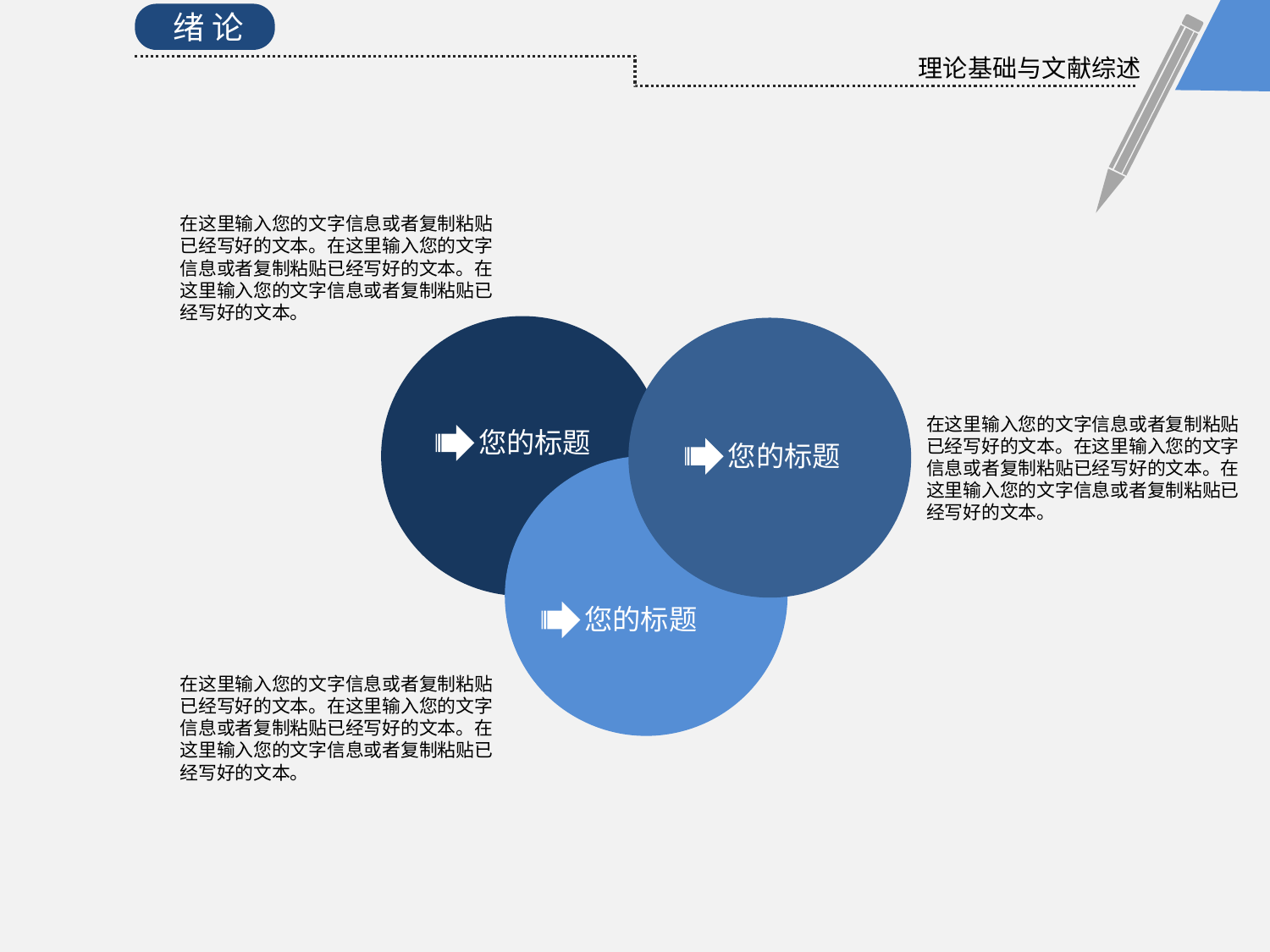

绪 论

理论基础与文献综述
在这里输入您的文字信息或者复制粘贴
已经写好的文本。在这里输入您的文字
信息或者复制粘贴已经写好的文本。在
这里输入您的文字信息或者复制粘贴已
经写好的文本。

在这里输入您的文字信息或者复制粘贴
已经写好的文本。在这里输入您的文字
信息或者复制粘贴已经写好的文本。在
这里输入您的文字信息或者复制粘贴已
经写好的文本。

您的标题

您的标题

您的标题

在这里输入您的文字信息或者复制粘贴
已经写好的文本。在这里输入您的文字
信息或者复制粘贴已经写好的文本。在
这里输入您的文字信息或者复制粘贴已
经写好的文本。